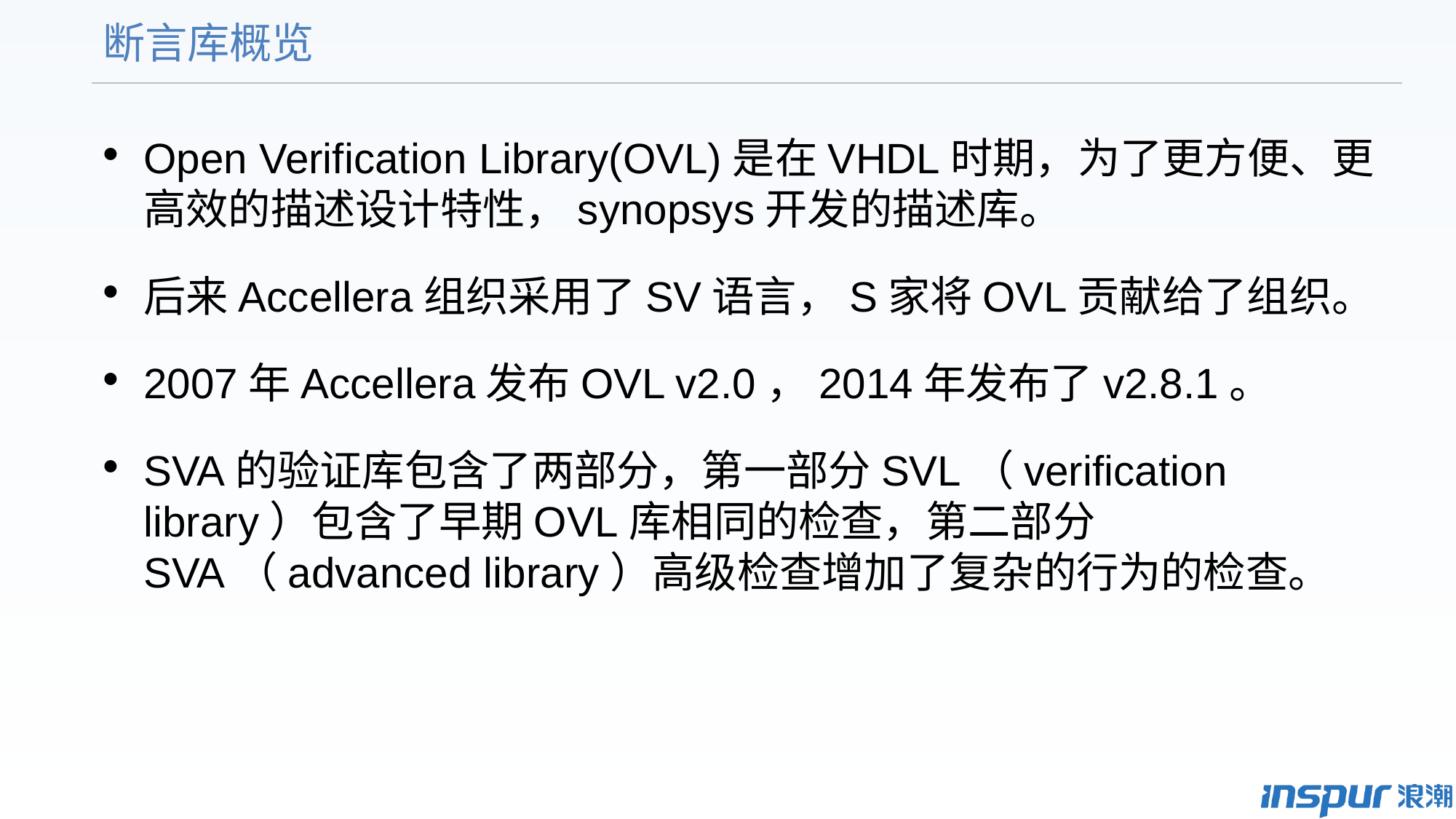

# 断言库概览
Open Verification Library(OVL)是在VHDL时期，为了更方便、更高效的描述设计特性，synopsys开发的描述库。
后来Accellera组织采用了SV语言，S家将OVL贡献给了组织。
2007年Accellera发布OVL v2.0，2014年发布了v2.8.1。
SVA的验证库包含了两部分，第一部分SVL（verification library）包含了早期OVL库相同的检查，第二部分SVA（advanced library）高级检查增加了复杂的行为的检查。